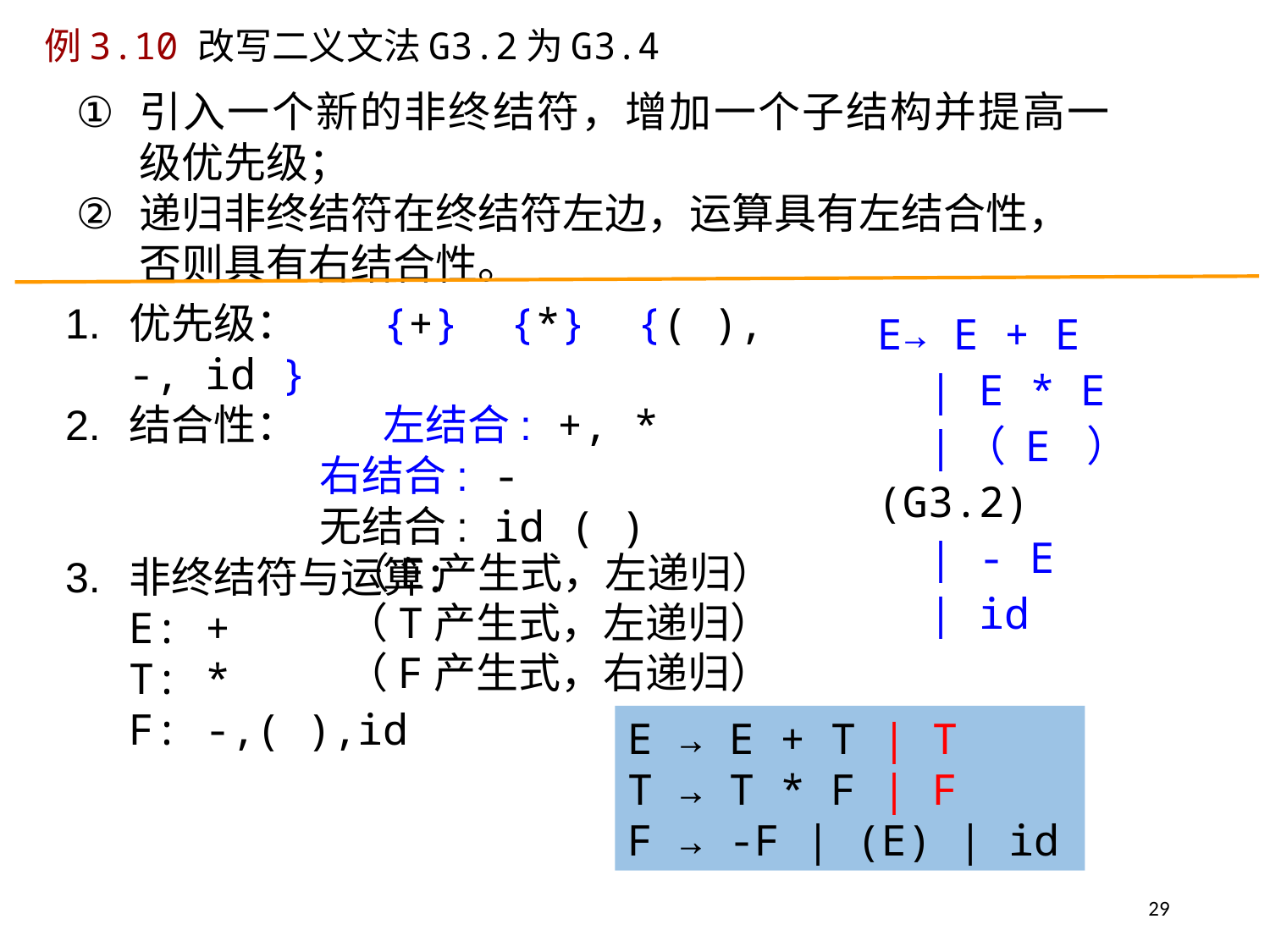

# 例3.10 改写二义文法G3.2为G3.4
引入一个新的非终结符，增加一个子结构并提高一级优先级；
递归非终结符在终结符左边，运算具有左结合性，否则具有右结合性。

优先级：	{+}  {*}  {( ), -, id }
结合性：	左结合: +, *
		右结合: -
		无结合: id ( )
非终结符与运算：
E: +
T: *
F: -,( ),id
E→ E + E
  | E * E
  |（ E ） (G3.2)
  | - E
  | id
（E产生式，左递归）
（T产生式，左递归）
（F产生式，右递归）
E → E + T | T
T → T * F | F
F → -F | (E) | id
29